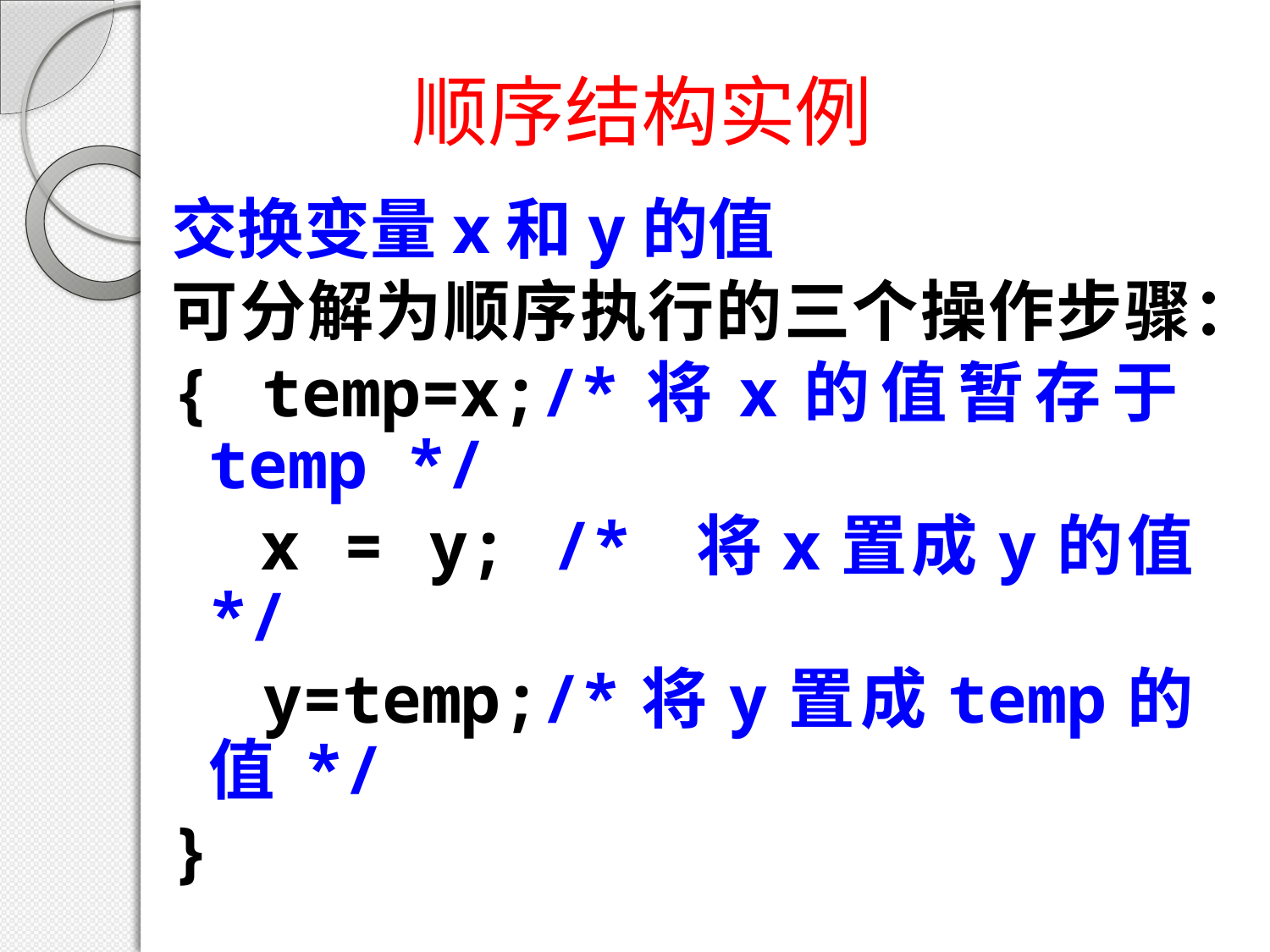

# 顺序结构实例
交换变量x和y的值
可分解为顺序执行的三个操作步骤：
{ temp=x;/*将x的值暂存于temp */
  x = y; /* 将x置成y的值 */
  y=temp;/*将y置成temp的值 */
}

28